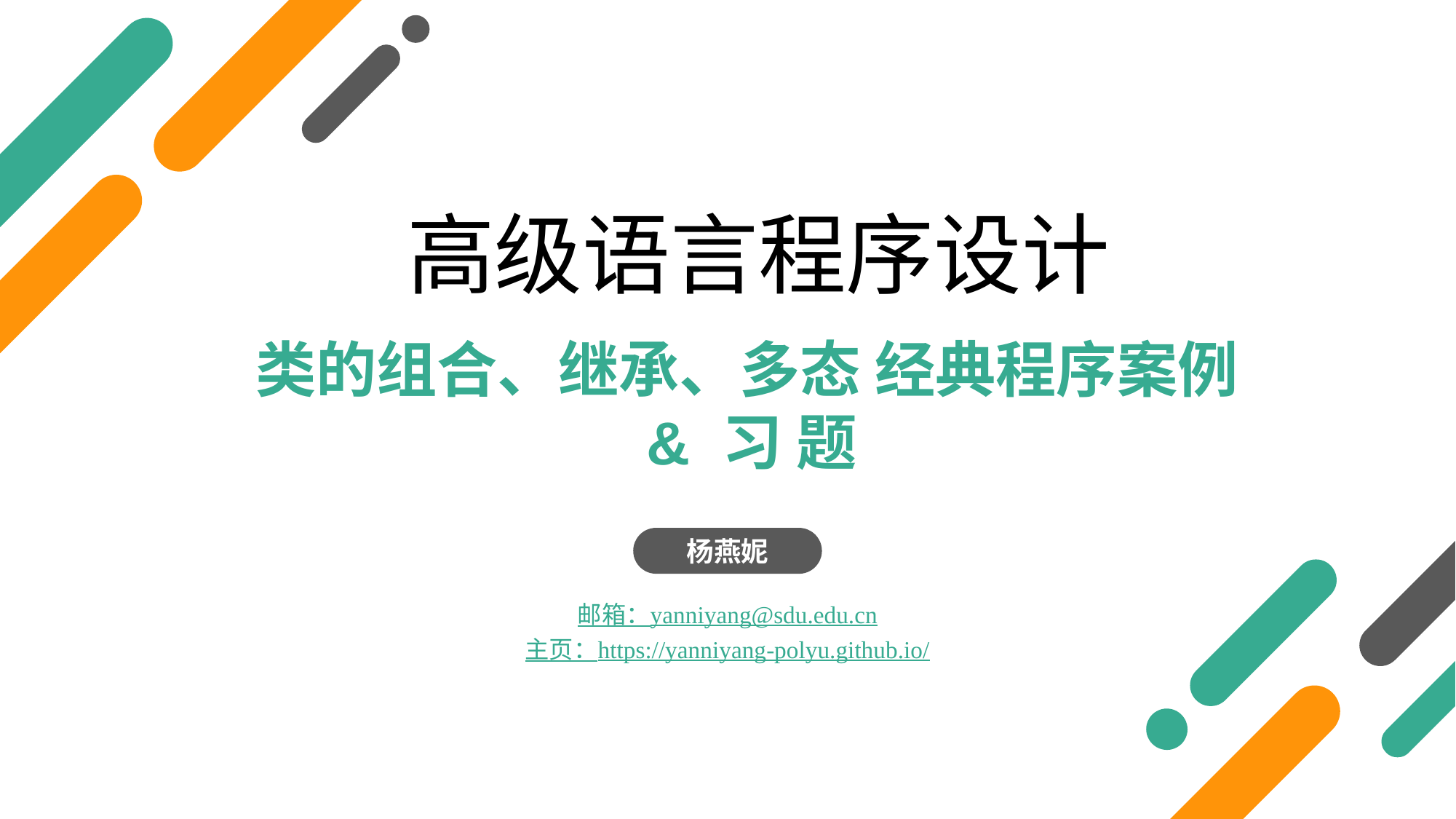

高级语言程序设计

类的组合、继承、多态 经典程序案例
& 习 题

杨燕妮

邮箱：yanniyang@sdu.edu.cn
主页：https://yanniyang-polyu.github.io/